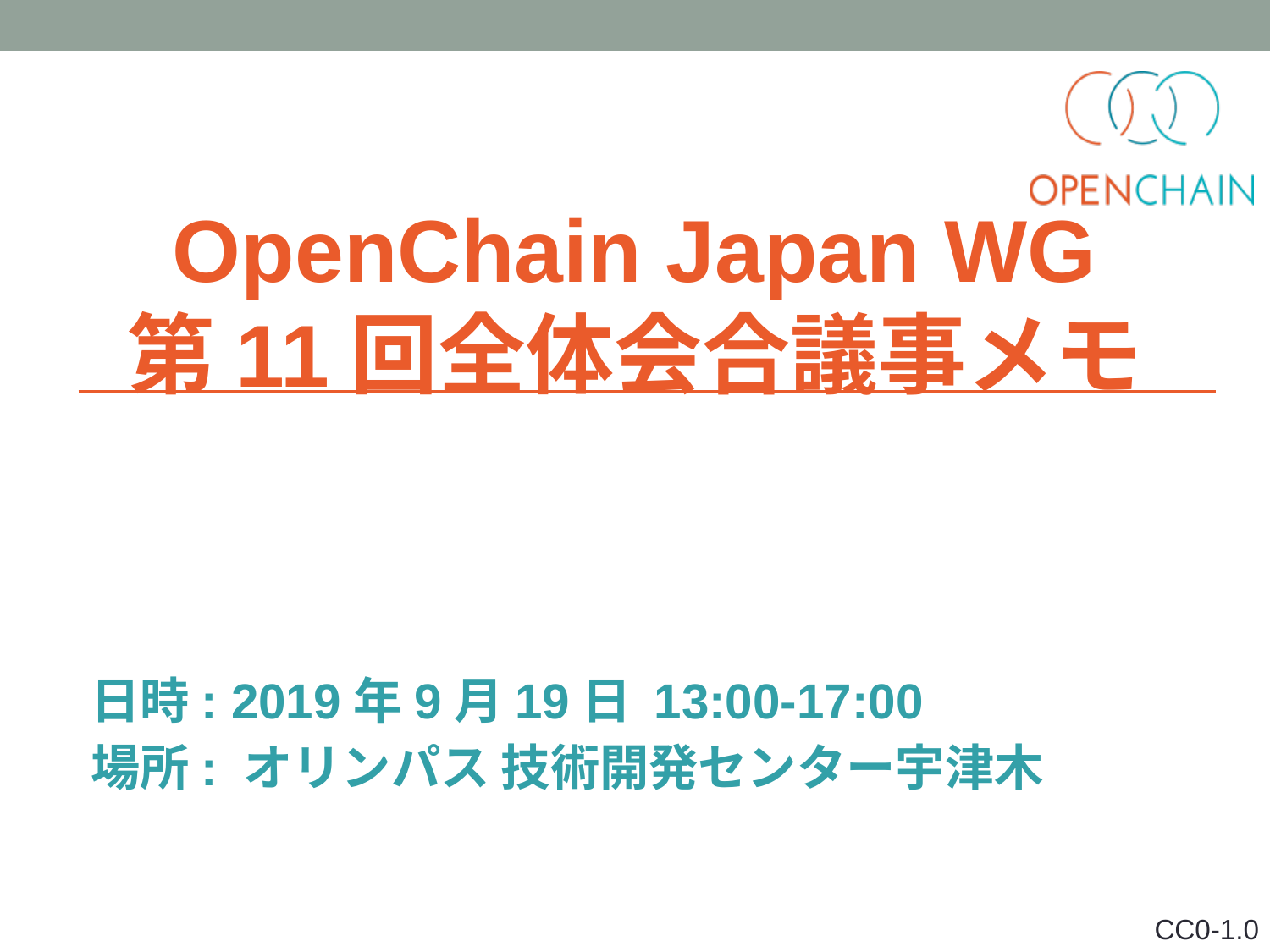

# OpenChain Japan WG 第11回全体会合議事メモ
日時: 2019年9月19日 13:00-17:00
場所: オリンパス 技術開発センター宇津木